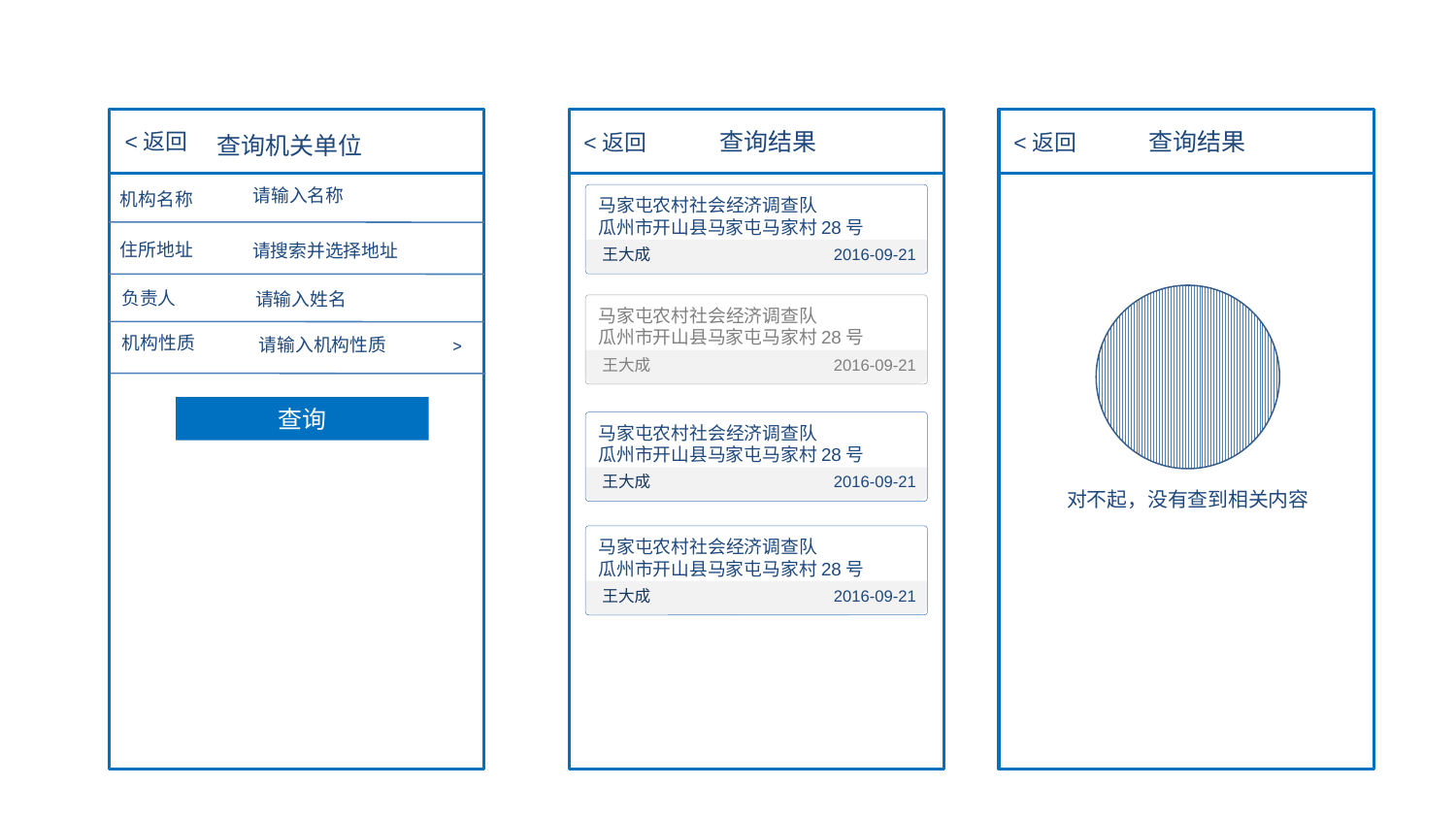

查询机关单位

查询结果
查询结果
<返回
<返回
<返回
请输入名称

机构名称
马家屯农村社会经济调查队
瓜州市开山县马家屯马家村28号
住所地址
请搜索并选择地址

                             >
王大成
2016-09-21

负责人
请输入姓名

马家屯农村社会经济调查队
瓜州市开山县马家屯马家村28号
机构性质
请输入机构性质
    >

王大成
2016-09-21
查询

马家屯农村社会经济调查队
瓜州市开山县马家屯马家村28号

王大成
2016-09-21
对不起，没有查到相关内容

马家屯农村社会经济调查队
瓜州市开山县马家屯马家村28号

王大成
2016-09-21